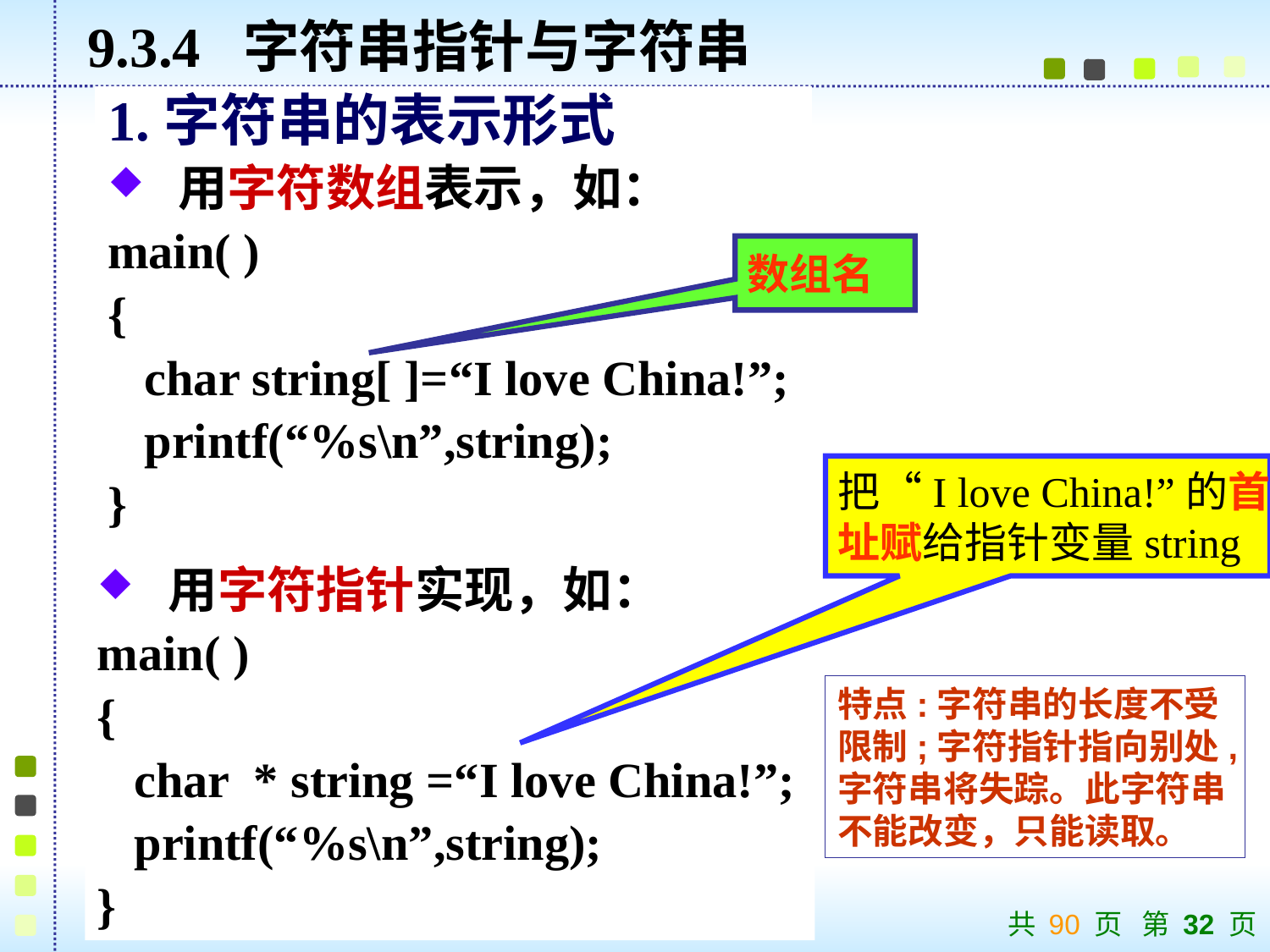

9.3.4  字符串指针与字符串
1.字符串的表示形式
 用字符数组表示，如：
main( )
{
   char string[ ]=“I love China!”;
   printf(“%s\n”,string);
}
数组名
把“I love China!”的首地
址赋给指针变量string
  用字符指针实现，如：
main( )
{
   char  * string =“I love China!”;
   printf(“%s\n”,string);
}
特点:字符串的长度不受限制;字符指针指向别处,字符串将失踪。此字符串不能改变，只能读取。
共 90 页   第 32 页